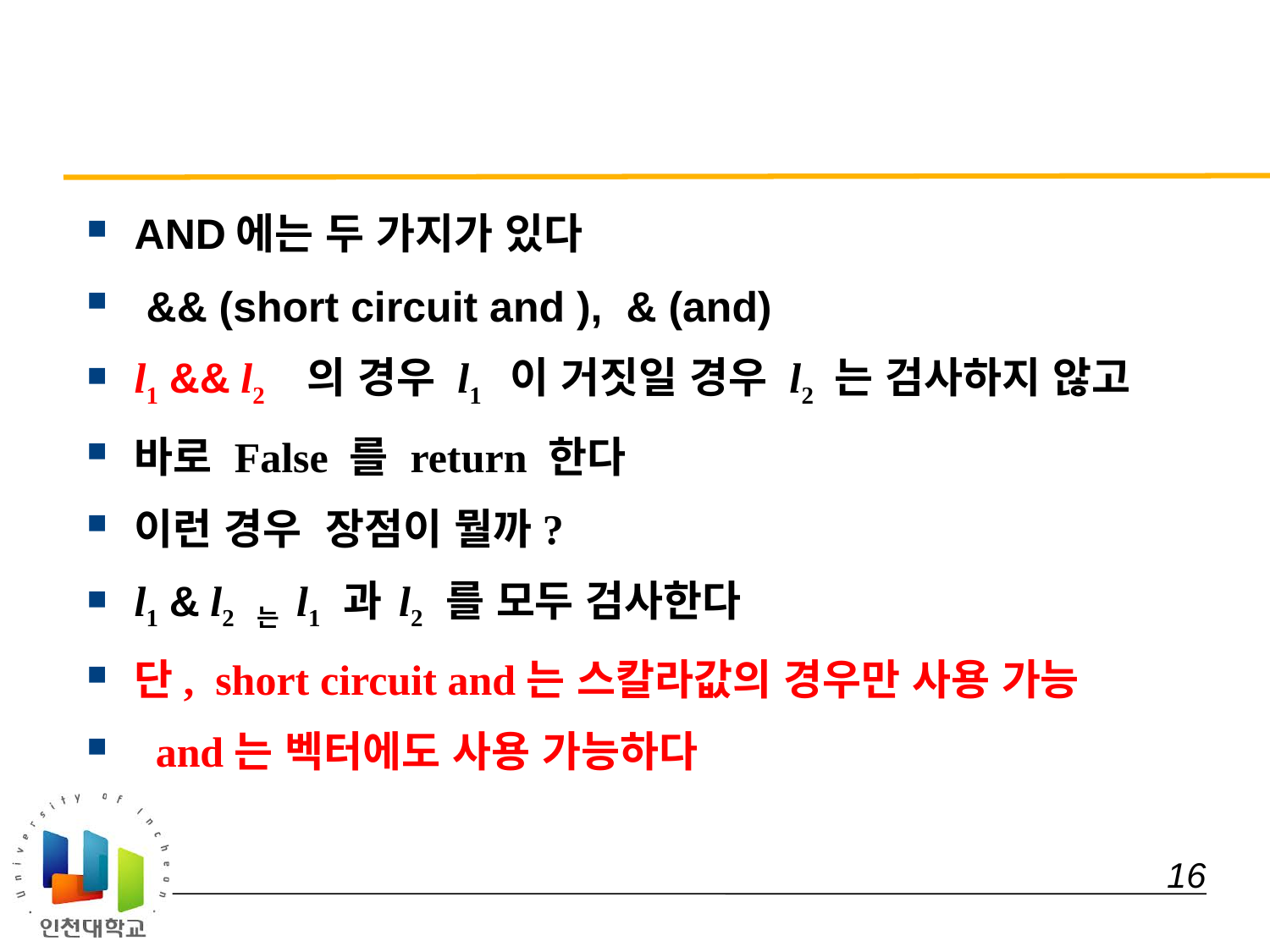

#
AND에는 두 가지가 있다
 && (short circuit and ),  & (and)
l1 && l2   의 경우 l1   이 거짓일 경우 l2 는 검사하지 않고
바로 False 를 return 한다
이런 경우  장점이 뭘까?
l1 & l2  는 l1  과 l2  를 모두 검사한다
단,  short circuit and는 스칼라값의 경우만 사용 가능
  and는 벡터에도 사용 가능하다

 16